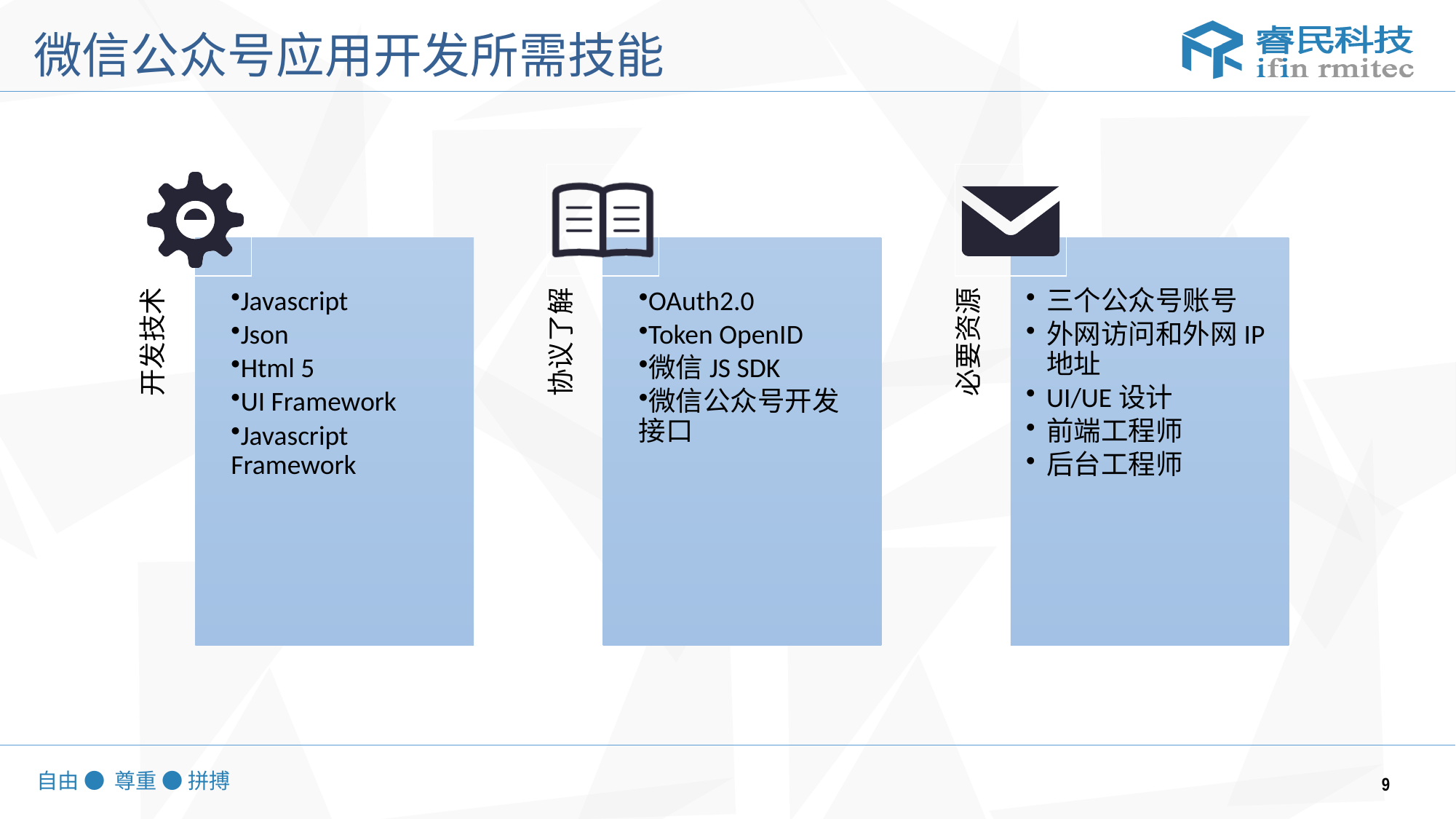

微信公众号应用开发所需技能
开发技术
Javascript
Json
Html 5
UI Framework
Javascript Framework

协议了解
OAuth2.0
Token OpenID
微信JS SDK
微信公众号开发接口

必要资源
三个公众号账号
外网访问和外网IP地址
UI/UE设计
前端工程师
后台工程师